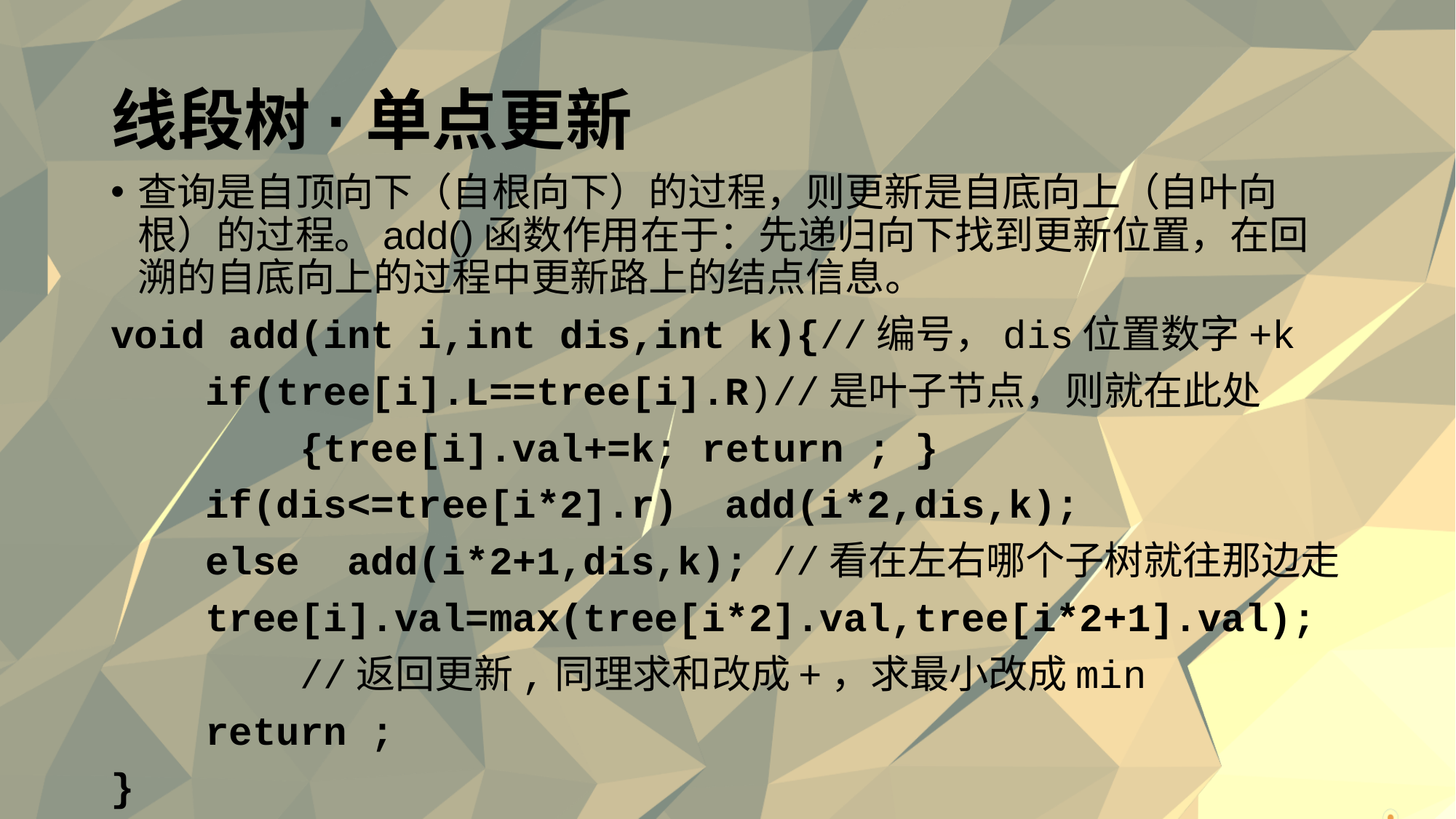

# 线段树·单点更新
查询是自顶向下（自根向下）的过程，则更新是自底向上（自叶向根）的过程。add()函数作用在于：先递归向下找到更新位置，在回溯的自底向上的过程中更新路上的结点信息。
void add(int i,int dis,int k){//编号，dis位置数字+k
    if(tree[i].L==tree[i].R)//是叶子节点，则就在此处
        {tree[i].val+=k; return ; }
    if(dis<=tree[i*2].r)  add(i*2,dis,k);
    else  add(i*2+1,dis,k); //看在左右哪个子树就往那边走
    tree[i].val=max(tree[i*2].val,tree[i*2+1].val);
        //返回更新,同理求和改成+，求最小改成min
    return ;
}